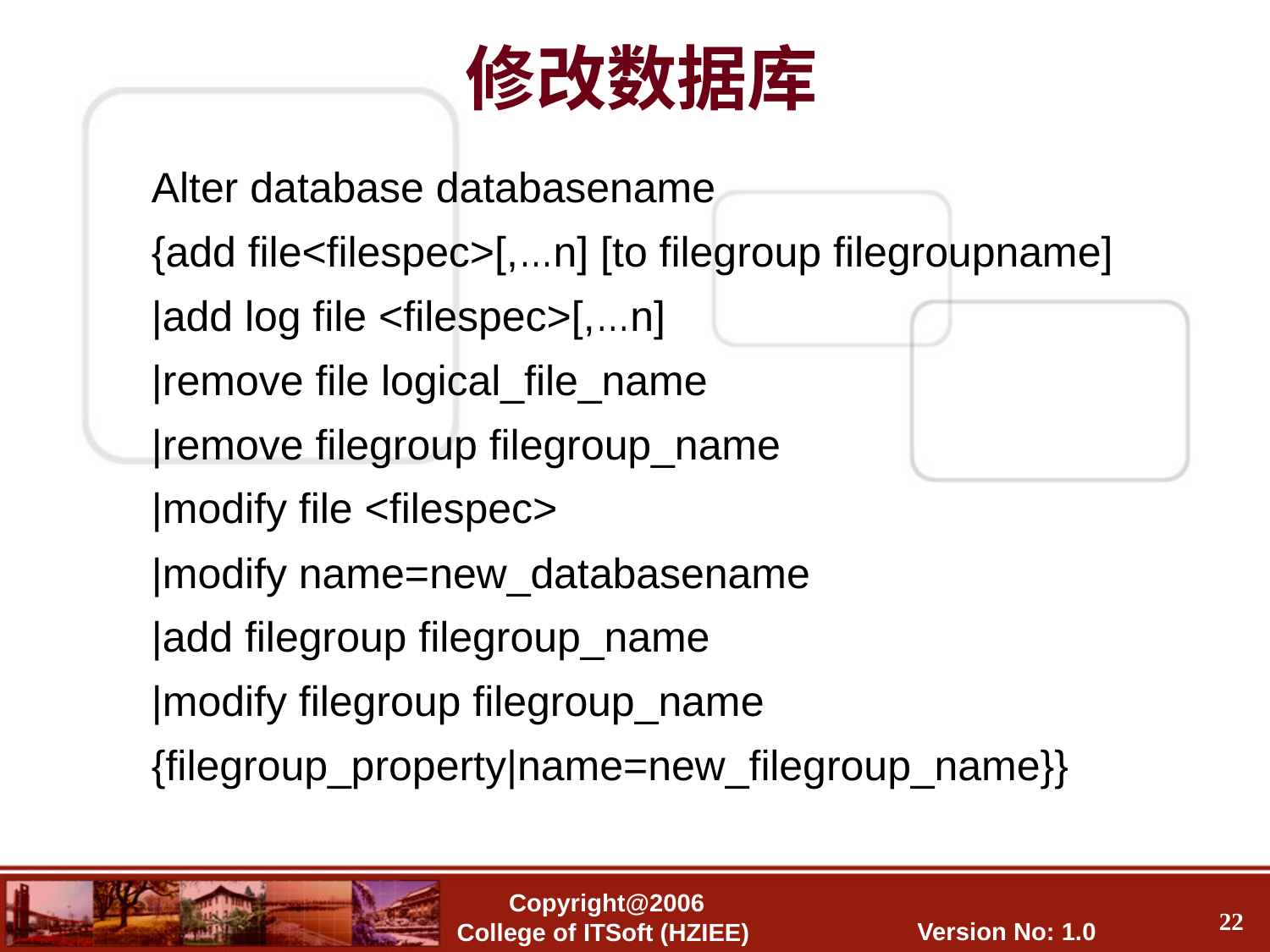

修改数据库
Alter database databasename
{add file<filespec>[,…n] [to filegroup filegroupname]
|add log file <filespec>[,…n]
|remove file logical_file_name
|remove filegroup filegroup_name
|modify file <filespec>
|modify name=new_databasename
|add filegroup filegroup_name
|modify filegroup filegroup_name
{filegroup_property|name=new_filegroup_name}}